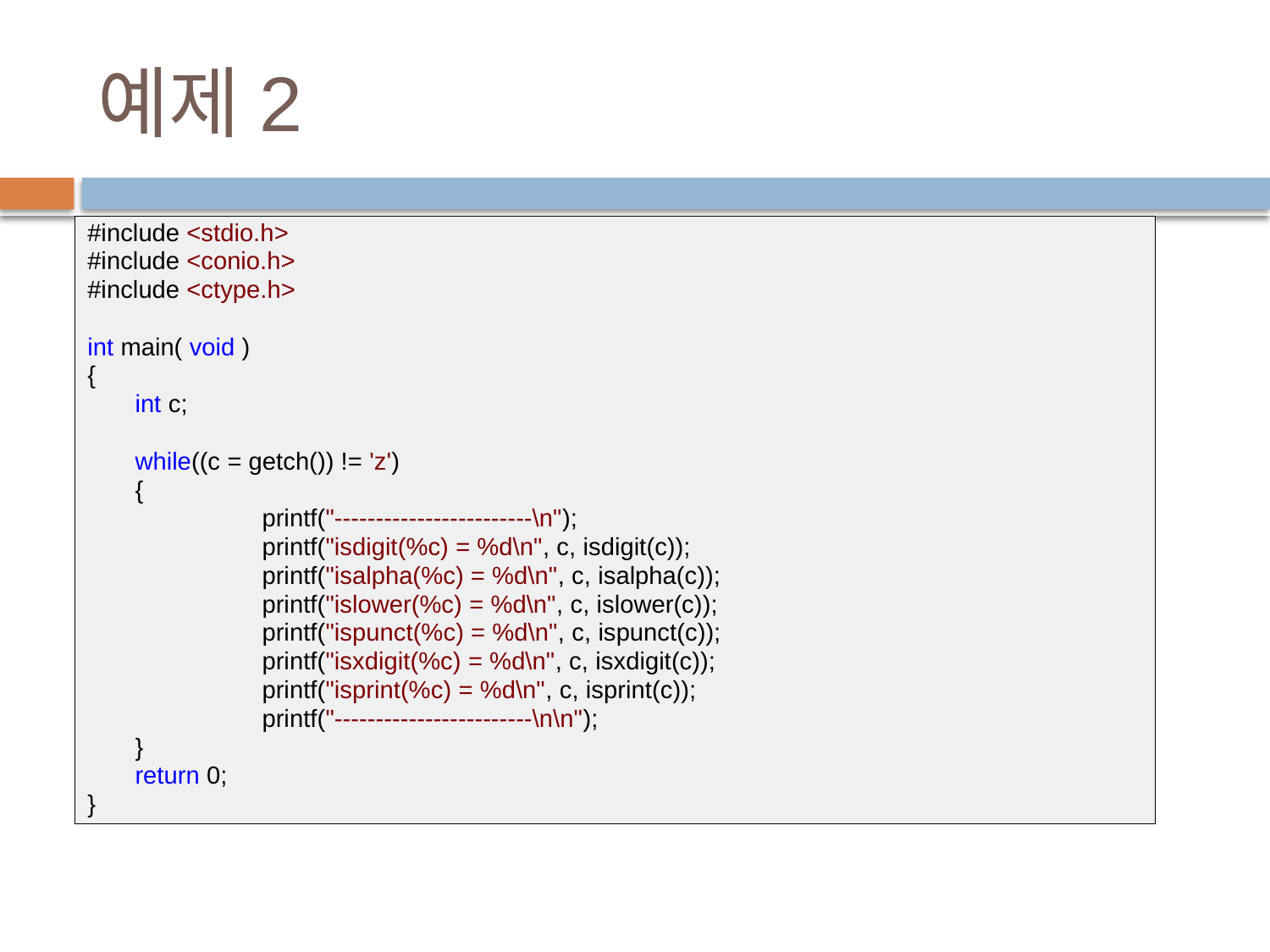

# 예제2
#include <stdio.h>
#include <conio.h>
#include <ctype.h>

int main( void )
{
	int c;

	while((c = getch()) != 'z')
	{
		printf("------------------------\n");
	   	printf("isdigit(%c) = %d\n", c, isdigit(c));
		printf("isalpha(%c) = %d\n", c, isalpha(c));
		printf("islower(%c) = %d\n", c, islower(c));
		printf("ispunct(%c) = %d\n", c, ispunct(c));
		printf("isxdigit(%c) = %d\n", c, isxdigit(c));
		printf("isprint(%c) = %d\n", c, isprint(c));
		printf("------------------------\n\n");
	}
	return 0;
}